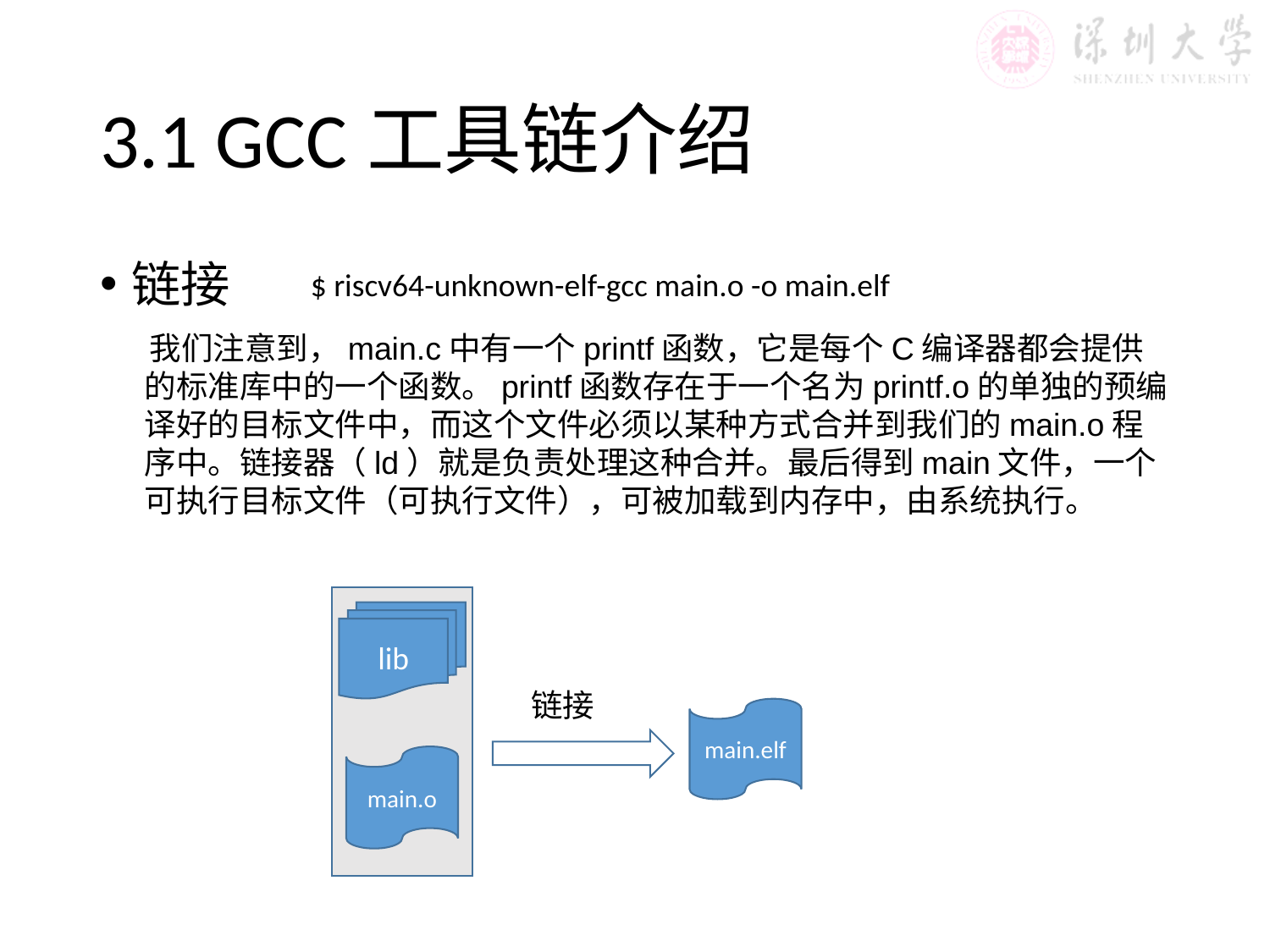

# 3.1 GCC工具链介绍
链接
$ riscv64-unknown-elf-gcc main.o -o main.elf
   我们注意到，main.c中有一个printf函数，它是每个C编译器都会提供的标准库中的一个函数。printf函数存在于一个名为printf.o的单独的预编译好的目标文件中，而这个文件必须以某种方式合并到我们的main.o程序中。链接器（ld）就是负责处理这种合并。最后得到main文件，一个可执行目标文件（可执行文件），可被加载到内存中，由系统执行。

lib
链接
main.elf

main.o